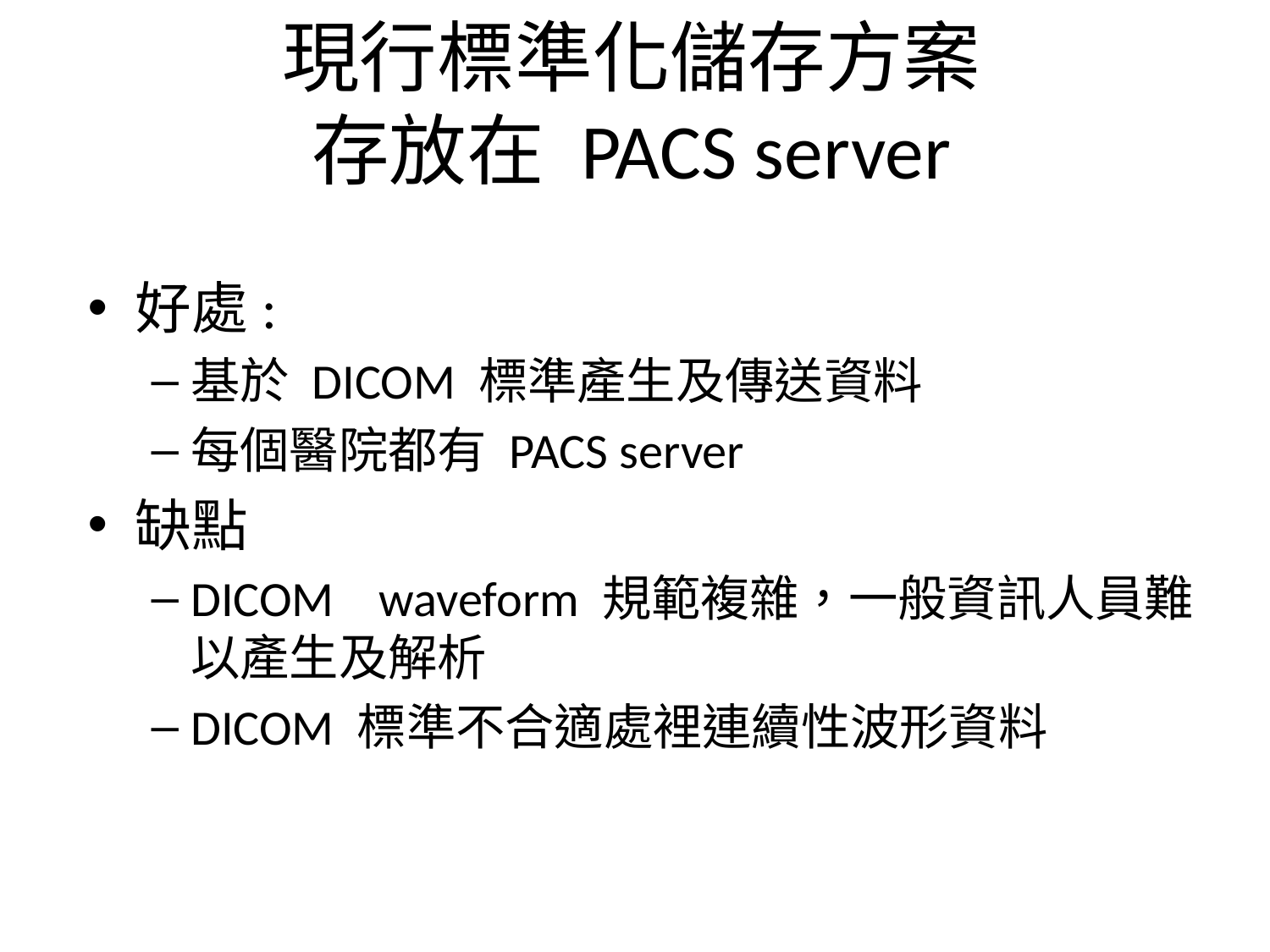

# 現行標準化儲存方案 存放在 PACS server
好處:
基於 DICOM 標準產生及傳送資料
每個醫院都有 PACS server
缺點
DICOM    waveform 規範複雜，一般資訊人員難以產生及解析
DICOM 標準不合適處裡連續性波形資料